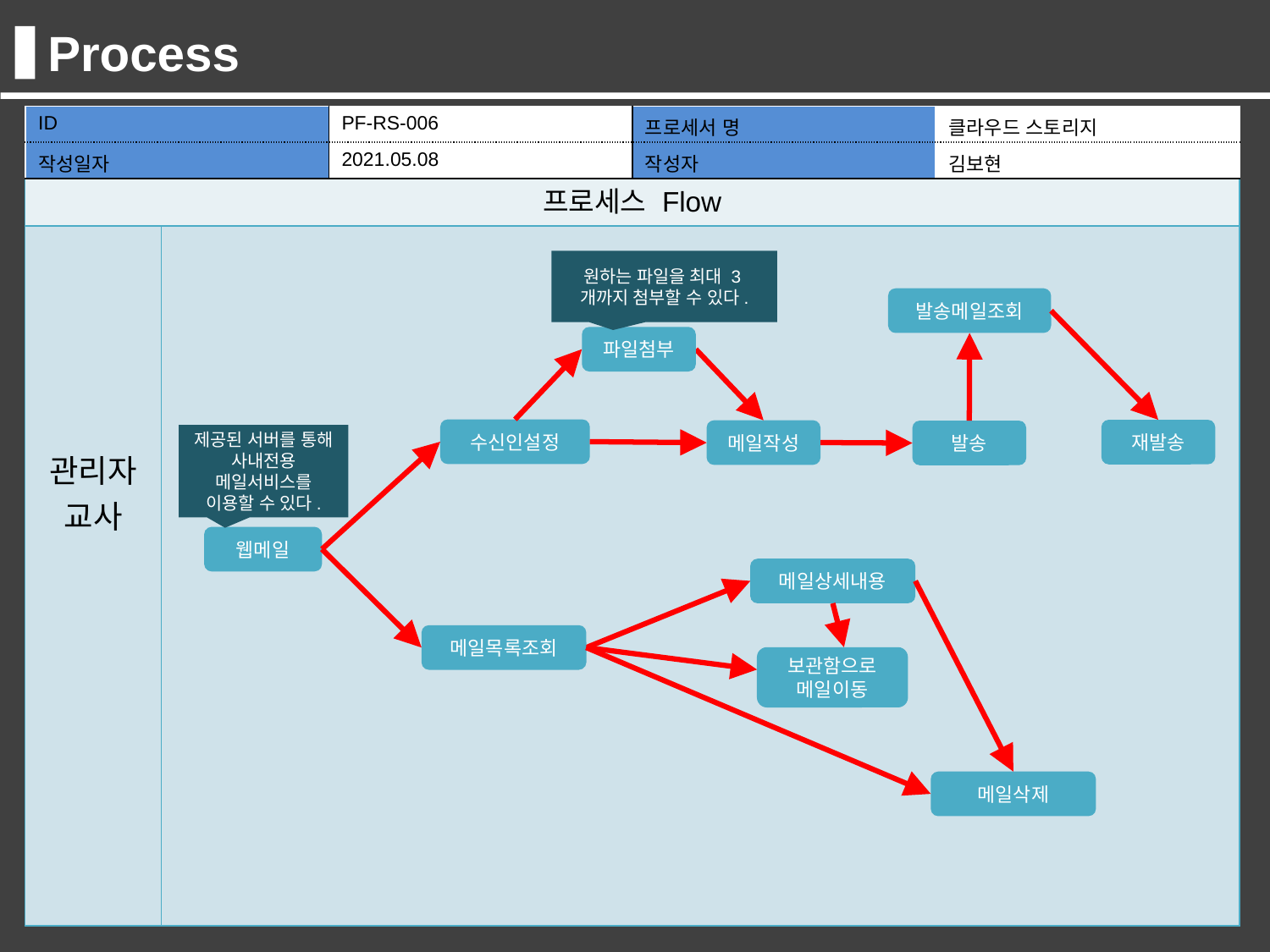

Process

| ID | PF-RS-006 | 프로세서 명 | 클라우드 스토리지 |
| --- | --- | --- | --- |
| 작성일자 | 2021.05.08 | 작성자 | 김보현 |
| 프로세스 Flow |  |
| --- | --- |
| 관리자 교사 |  |
원하는 파일을 최대 3개까지 첨부할 수 있다.
발송메일조회
파일첨부
수신인설정
재발송
메일작성
발송
제공된 서버를 통해 사내전용 메일서비스를 이용할 수 있다.
웹메일
메일상세내용
메일목록조회
보관함으로
메일이동
메일삭제